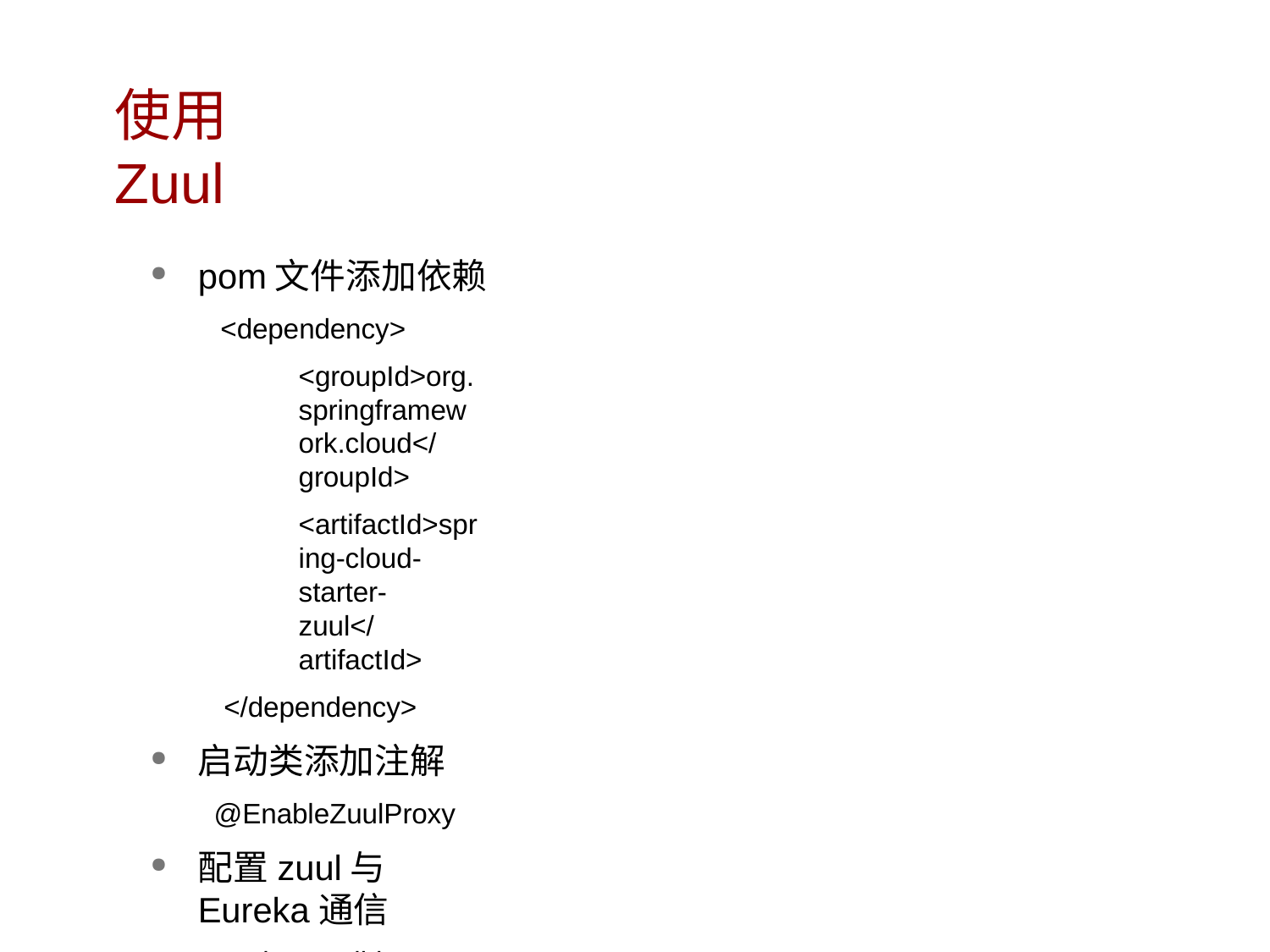

# 使用Zuul
pom文件添加依赖
<dependency>
<groupId>org.springframework.cloud</groupId>
<artifactId>spring-cloud-starter-zuul</artifactId>
</dependency>
启动类添加注解
@EnableZuulProxy
配置zuul与Eureka通信
Eureka、Ribbon